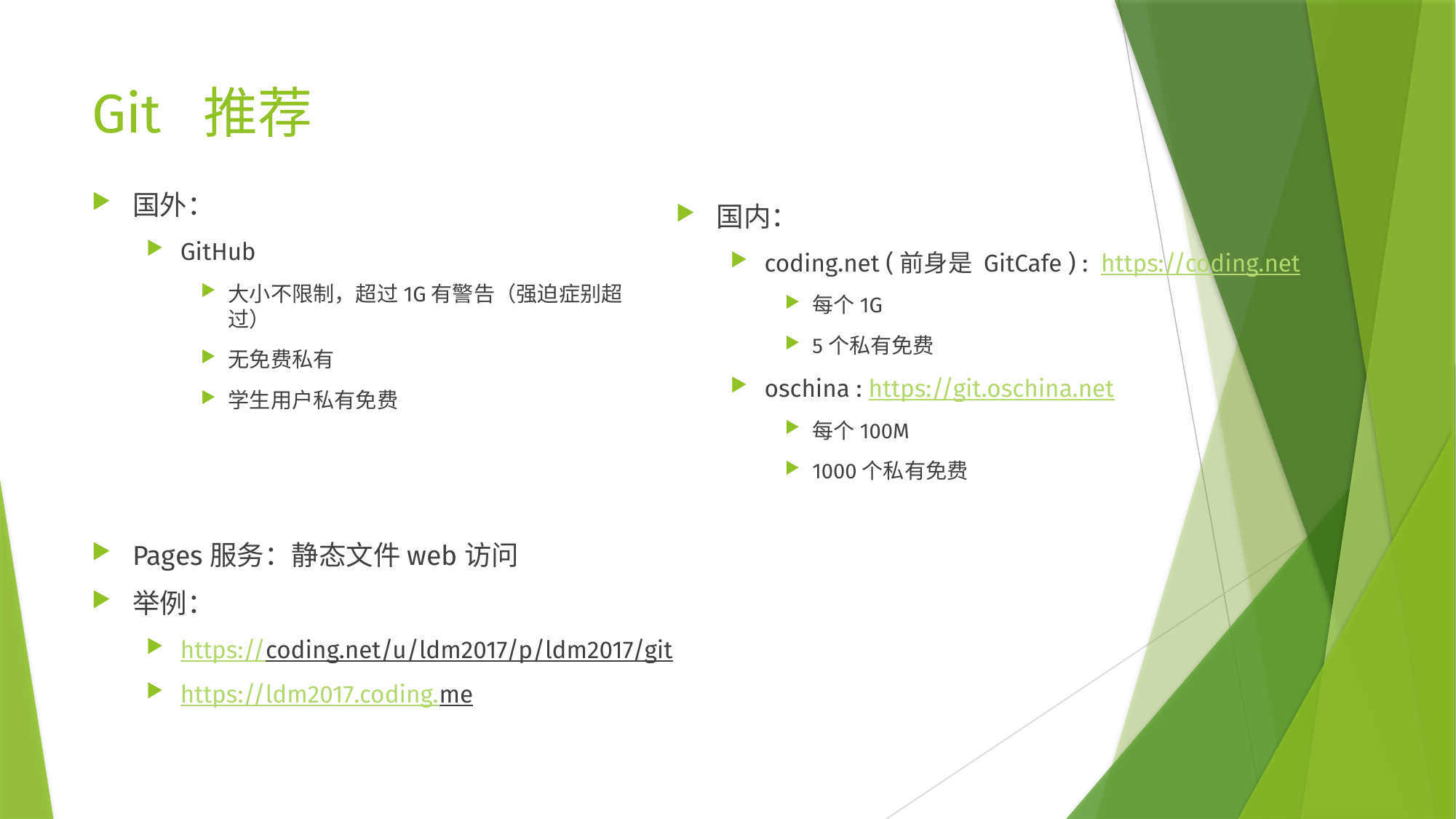

# Git  推荐
国外：
GitHub
大小不限制，超过1G有警告（强迫症别超过）
无免费私有
学生用户私有免费
国内：
coding.net (前身是 GitCafe ) :  https://coding.net
每个1G
5个私有免费
oschina : https://git.oschina.net
每个100M
1000个私有免费

Pages服务：静态文件web访问
举例：
https://coding.net/u/ldm2017/p/ldm2017/git
https://ldm2017.coding.me